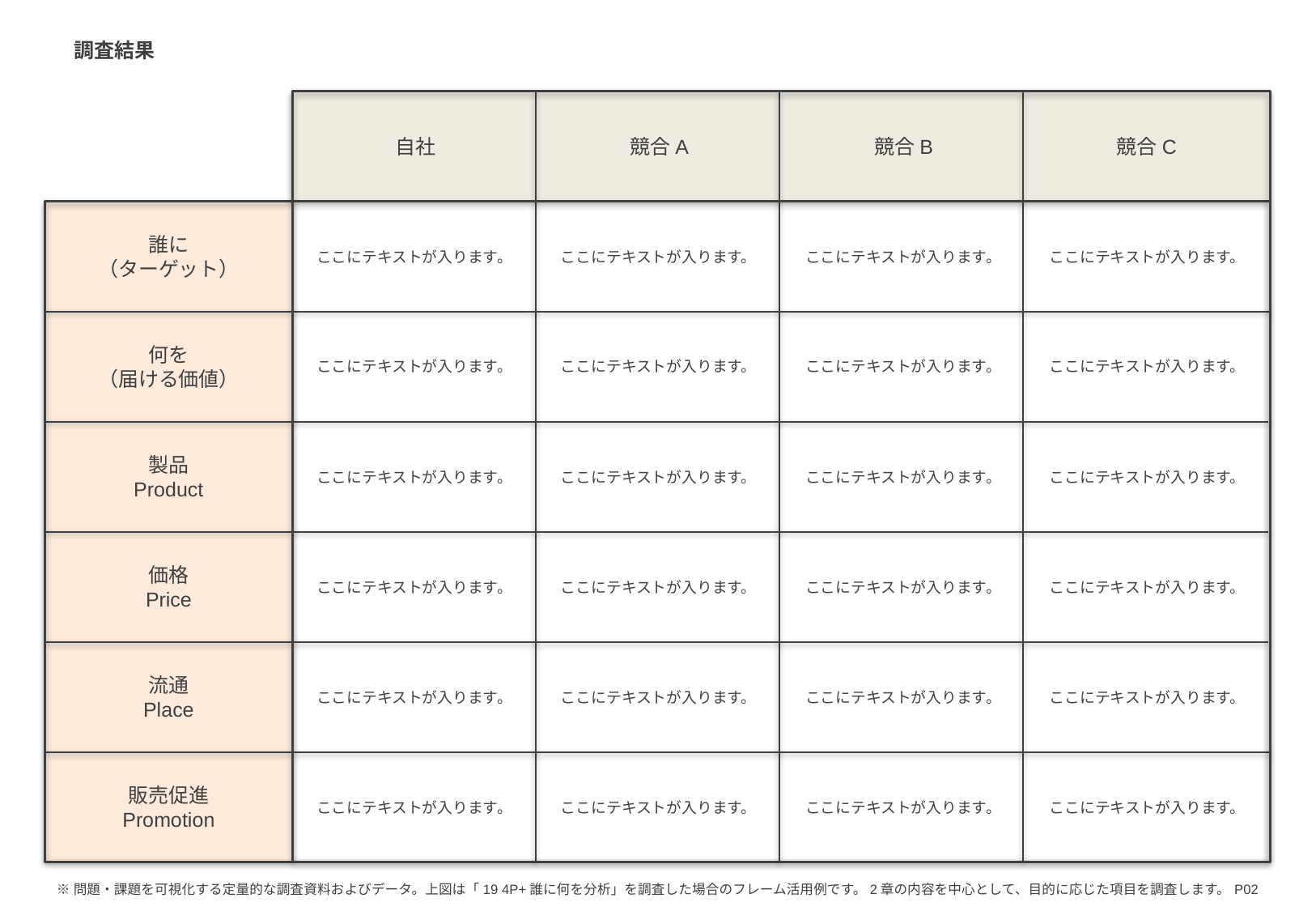

調査結果

自社
競合A
競合B
競合C

誰に
（ターゲット）
ここにテキストが入ります。
ここにテキストが入ります。
ここにテキストが入ります。
ここにテキストが入ります。
何を
（届ける価値）
ここにテキストが入ります。
ここにテキストが入ります。
ここにテキストが入ります。
ここにテキストが入ります。
製品
Product
ここにテキストが入ります。
ここにテキストが入ります。
ここにテキストが入ります。
ここにテキストが入ります。
価格
Price
ここにテキストが入ります。
ここにテキストが入ります。
ここにテキストが入ります。
ここにテキストが入ります。
流通
Place
ここにテキストが入ります。
ここにテキストが入ります。
ここにテキストが入ります。
ここにテキストが入ります。
販売促進
Promotion
ここにテキストが入ります。
ここにテキストが入ります。
ここにテキストが入ります。
ここにテキストが入ります。
※問題・課題を可視化する定量的な調査資料およびデータ。上図は「19 4P+誰に何を分析」を調査した場合のフレーム活用例です。2章の内容を中心として、目的に応じた項目を調査します。
P02